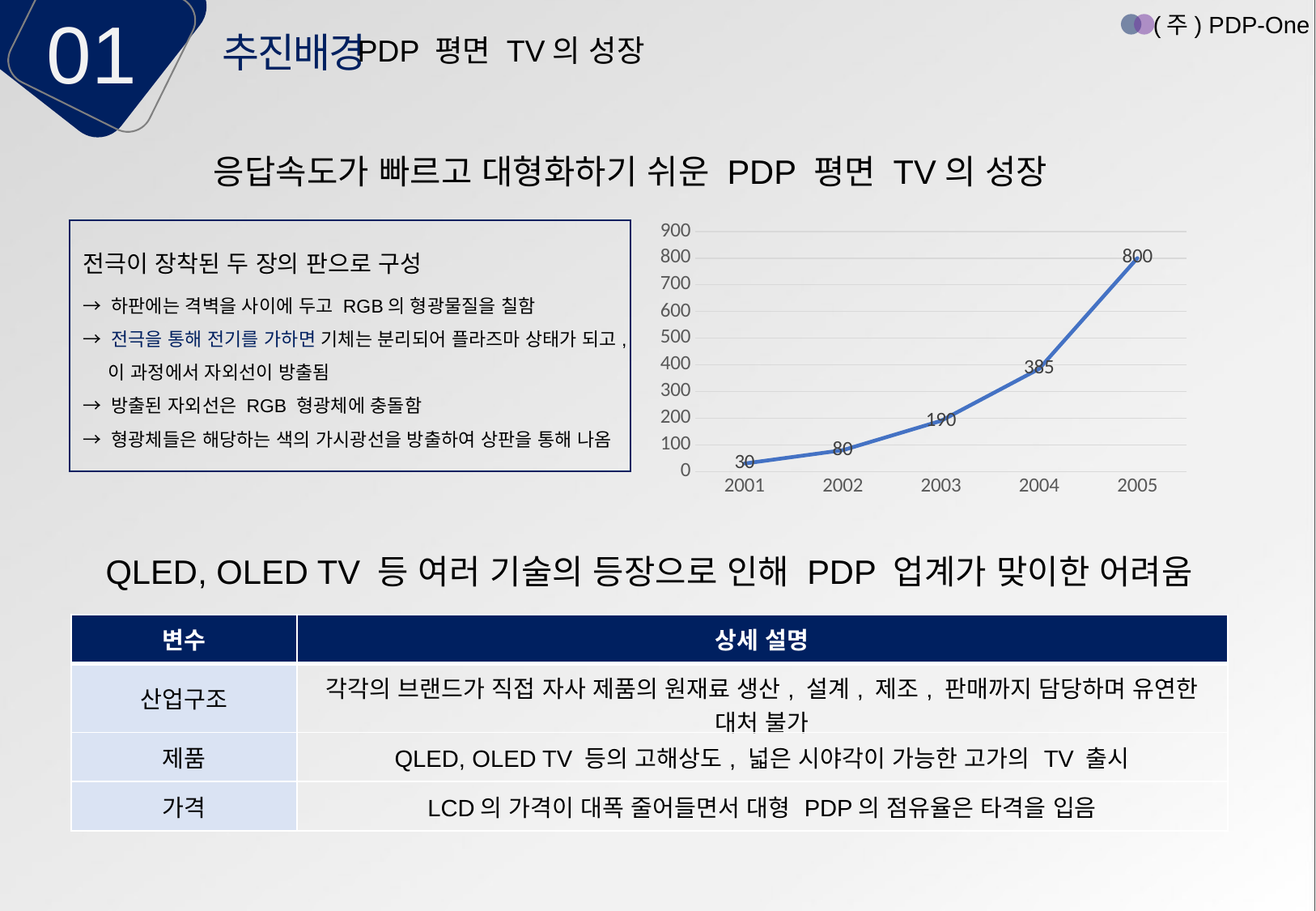

01
(주) PDP-One

추진배경
PDP 평면 TV의 성장
응답속도가 빠르고 대형화하기 쉬운 PDP 평면 TV의 성장

### Chart

| Category | 계열 1 |
|---|---|
| 2001 | 30.0 |
| 2002 | 80.0 |
| 2003 | 190.0 |
| 2004 | 385.0 |
| 2005 | 800.0 |
전극이 장착된 두 장의 판으로 구성

→ 하판에는 격벽을 사이에 두고 RGB의 형광물질을 칠함
→ 전극을 통해 전기를 가하면 기체는 분리되어 플라즈마 상태가 되고,
    이 과정에서 자외선이 방출됨
→ 방출된 자외선은 RGB 형광체에 충돌함
→ 형광체들은 해당하는 색의 가시광선을 방출하여 상판을 통해 나옴
QLED, OLED TV 등 여러 기술의 등장으로 인해 PDP 업계가 맞이한 어려움
| 변수 | 상세 설명 |
| --- | --- |
| 산업구조 | 각각의 브랜드가 직접 자사 제품의 원재료 생산, 설계, 제조, 판매까지 담당하며 유연한 대처 불가 |
| 제품 | QLED, OLED TV 등의 고해상도, 넓은 시야각이 가능한 고가의 TV 출시 |
| 가격 | LCD의 가격이 대폭 줄어들면서 대형 PDP의 점유율은 타격을 입음 |